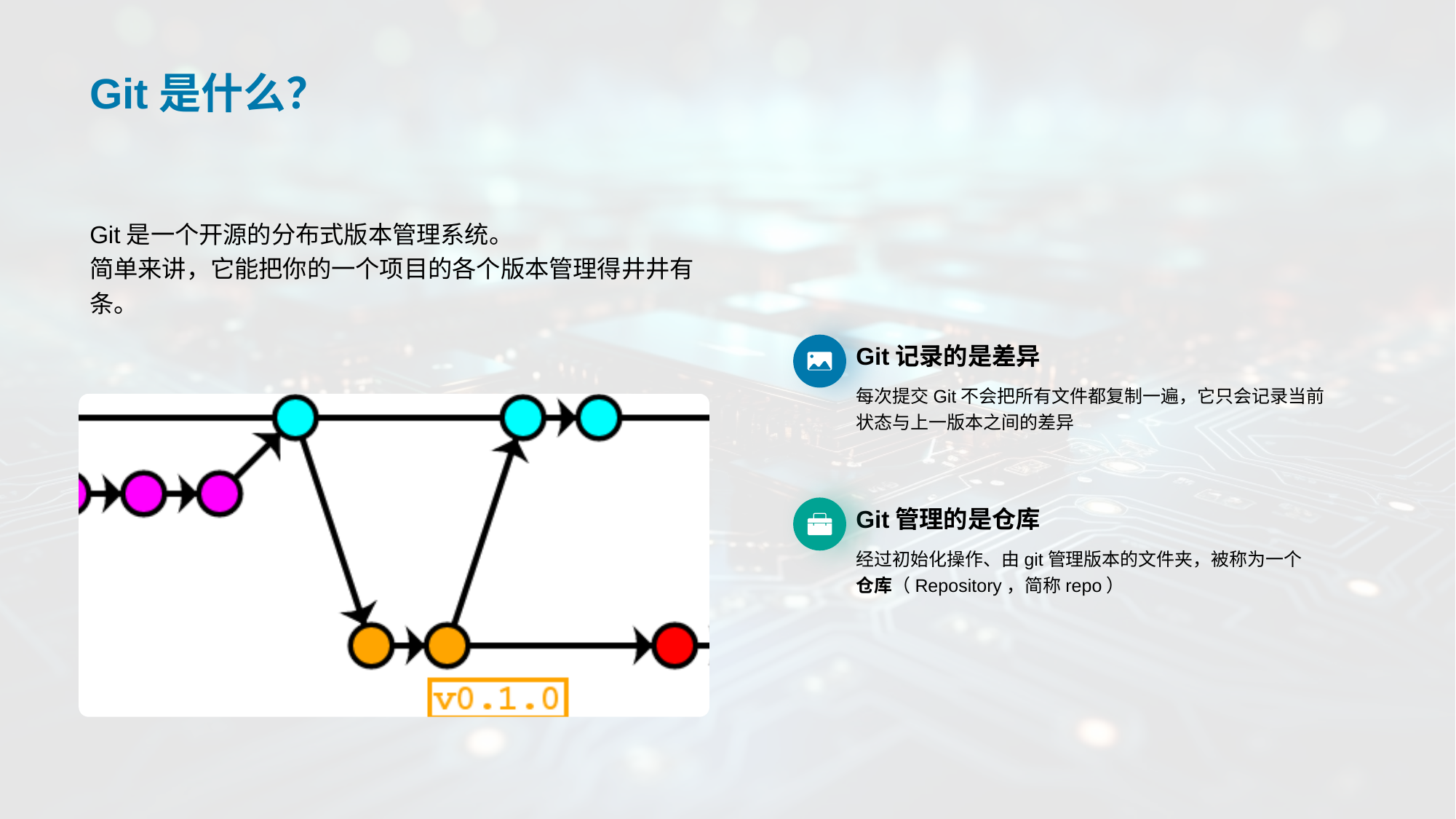

# Git是什么？
Git是一个开源的分布式版本管理系统。
简单来讲，它能把你的一个项目的各个版本管理得井井有条。

Git记录的是差异
每次提交Git不会把所有文件都复制一遍，它只会记录当前状态与上一版本之间的差异

Git管理的是仓库
经过初始化操作、由git管理版本的文件夹，被称为一个
仓库（Repository，简称repo）